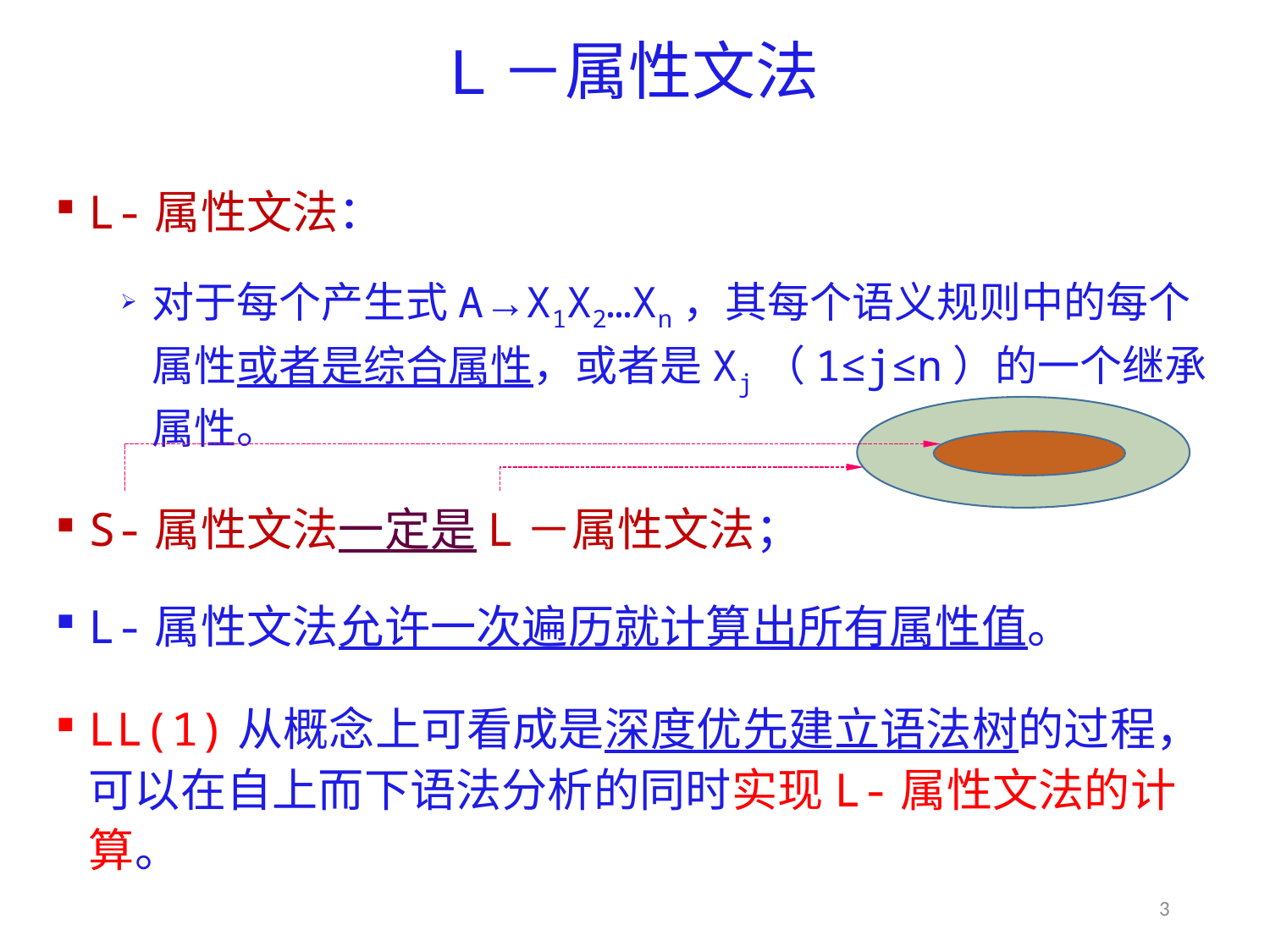

# L－属性文法
L-属性文法：
对于每个产生式A→X1X2…Xn，其每个语义规则中的每个属性或者是综合属性，或者是Xj（1≤j≤n）的一个继承属性。
S-属性文法一定是L－属性文法；
L-属性文法允许一次遍历就计算出所有属性值。
LL(1)从概念上可看成是深度优先建立语法树的过程，可以在自上而下语法分析的同时实现L-属性文法的计算。

3